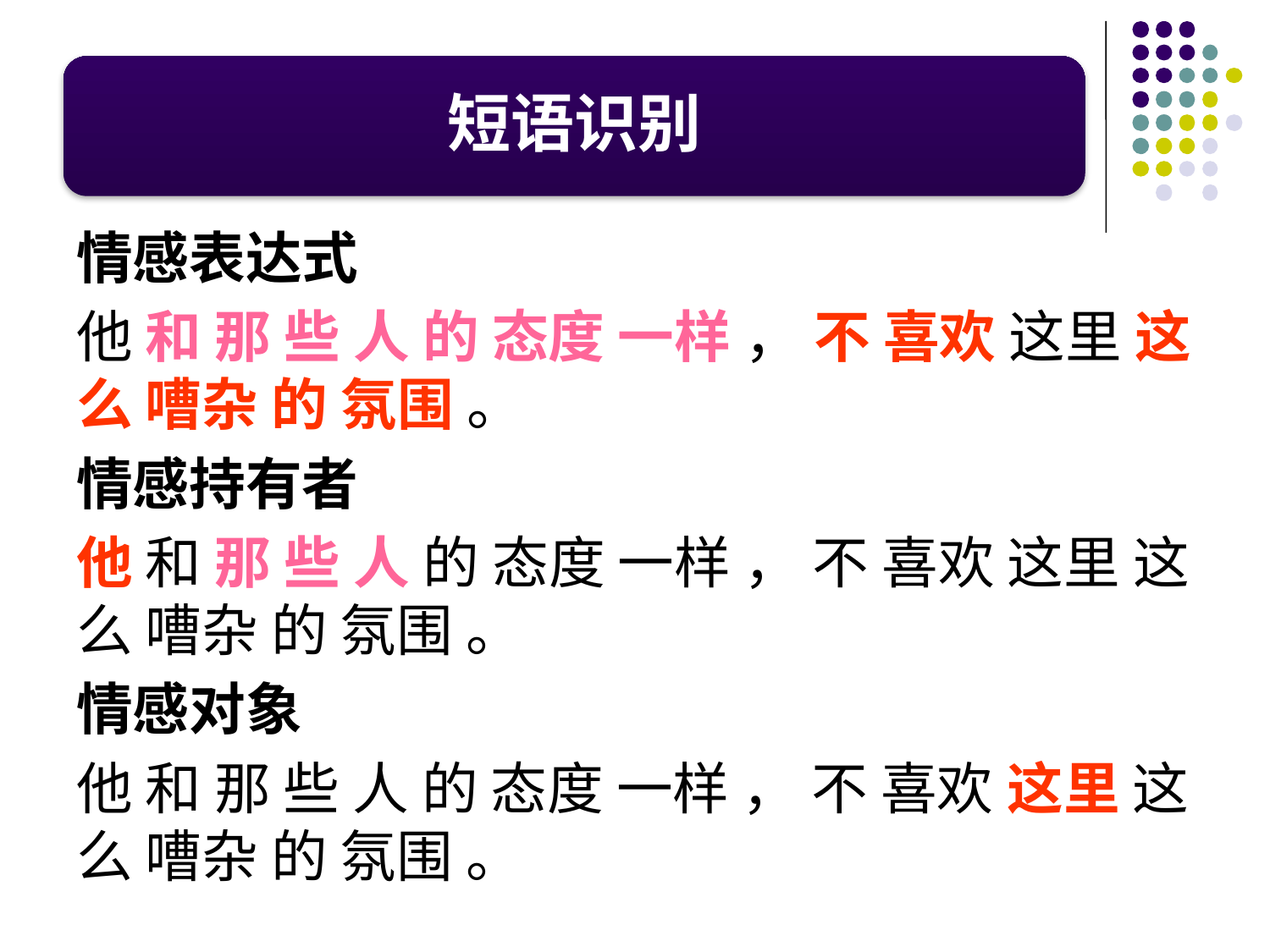

短语识别
情感表达式
他 和 那 些 人 的 态度 一样 ， 不 喜欢 这里 这么 嘈杂 的 氛围 。
情感持有者
他 和 那 些 人 的 态度 一样 ， 不 喜欢 这里 这么 嘈杂 的 氛围 。
情感对象
他 和 那 些 人 的 态度 一样 ， 不 喜欢 这里 这么 嘈杂 的 氛围 。